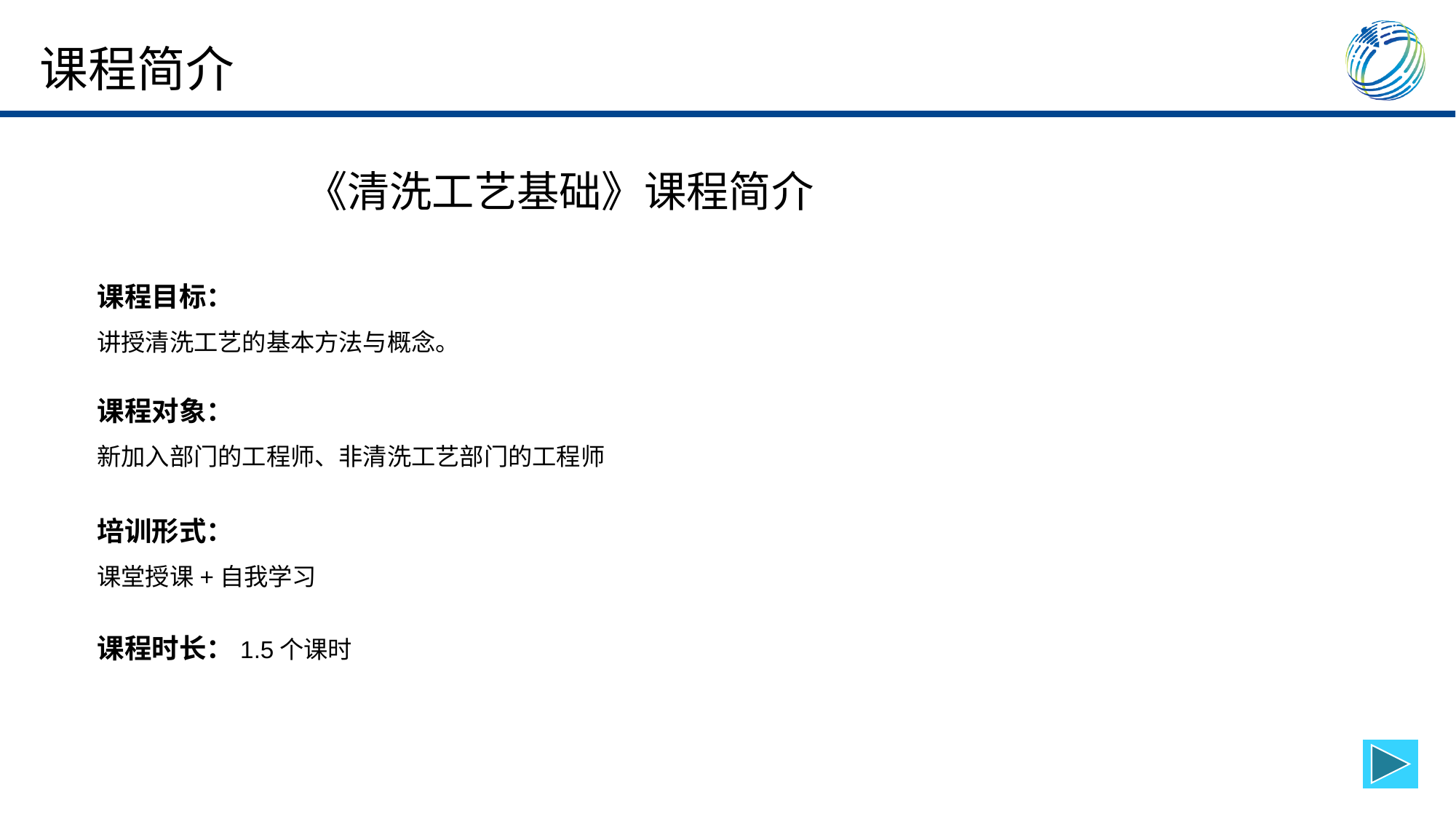

# 课程简介
《清洗工艺基础》课程简介
课程目标：
讲授清洗工艺的基本方法与概念。

课程对象：
新加入部门的工程师、非清洗工艺部门的工程师

培训形式：
课堂授课+自我学习

课程时长：1.5个课时

2